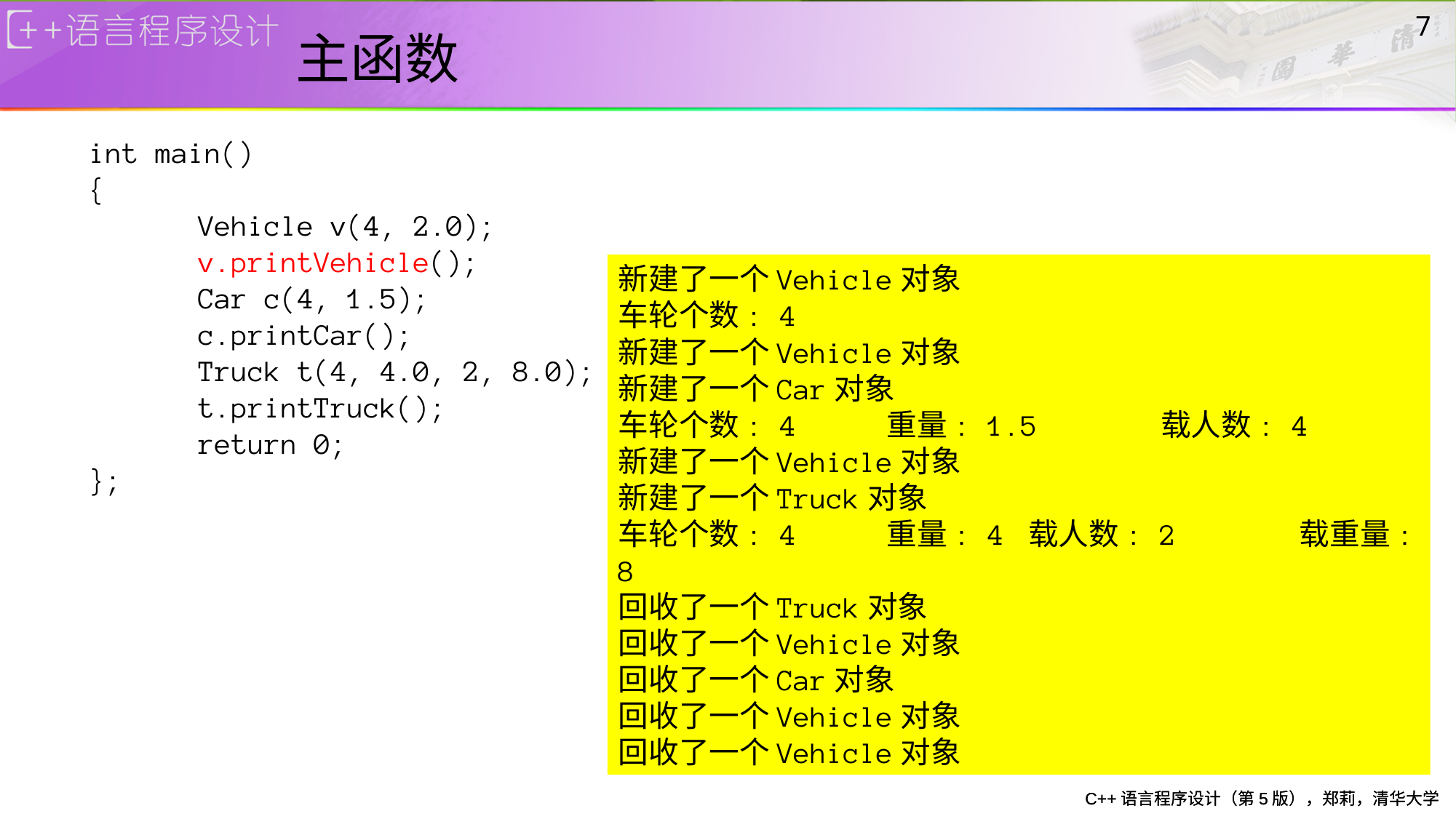

# 主函数
7
int main()
{
	Vehicle v(4, 2.0);
	v.printVehicle();
	Car c(4, 1.5);
	c.printCar();
	Truck t(4, 4.0, 2, 8.0);
	t.printTruck();
	return 0;
};
新建了一个Vehicle对象
车轮个数: 4
新建了一个Vehicle对象
新建了一个Car对象
车轮个数: 4     重量: 1.5       载人数: 4
新建了一个Vehicle对象
新建了一个Truck对象
车轮个数: 4     重量: 4 载人数: 2       载重量: 8
回收了一个Truck对象
回收了一个Vehicle对象
回收了一个Car对象
回收了一个Vehicle对象
回收了一个Vehicle对象